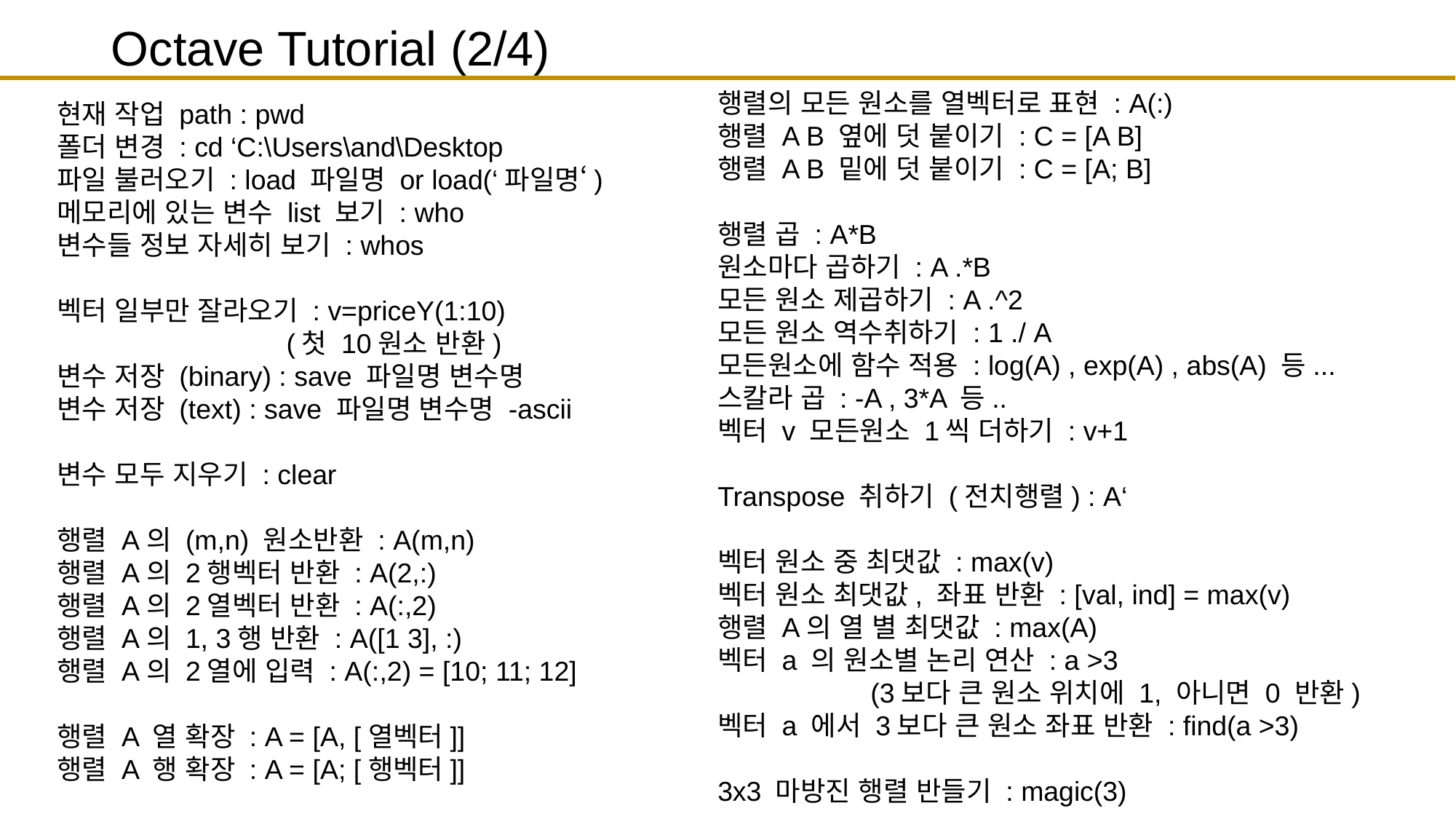

# Octave Tutorial (2/4)
행렬의 모든 원소를 열벡터로 표현 : A(:)
행렬 A B 옆에 덧 붙이기 : C = [A B]
행렬 A B 밑에 덧 붙이기 : C = [A; B]

행렬 곱 : A*B
원소마다 곱하기 : A .*B
모든 원소 제곱하기 : A .^2
모든 원소 역수취하기 : 1 ./ A
모든원소에 함수 적용 : log(A) , exp(A) , abs(A) 등...
스칼라 곱 : -A , 3*A 등..
벡터 v 모든원소 1씩 더하기 : v+1

Transpose 취하기 (전치행렬) : A‘

벡터 원소 중 최댓값 : max(v)
벡터 원소 최댓값, 좌표 반환 : [val, ind] = max(v)
행렬 A의 열 별 최댓값 : max(A)
벡터 a 의 원소별 논리 연산 : a >3
                    (3보다 큰 원소 위치에 1, 아니면 0 반환)
벡터 a 에서 3보다 큰 원소 좌표 반환 : find(a >3)

3x3 마방진 행렬 반들기 : magic(3)
현재 작업 path : pwd
폴더 변경 : cd ‘C:\Users\and\Desktop
파일 불러오기 : load 파일명 or load(‘파일명‘)
메모리에 있는 변수 list 보기 : who
변수들 정보 자세히 보기 : whos

벡터 일부만 잘라오기 : v=priceY(1:10)
                              (첫 10원소 반환)
변수 저장 (binary) : save 파일명 변수명
변수 저장 (text) : save 파일명 변수명 -ascii

변수 모두 지우기 : clear

행렬 A의 (m,n) 원소반환 : A(m,n)
행렬 A의 2행벡터 반환 : A(2,:)
행렬 A의 2열벡터 반환 : A(:,2)
행렬 A의 1, 3행 반환 : A([1 3], :)
행렬 A의 2열에 입력 : A(:,2) = [10; 11; 12]

행렬 A 열 확장 : A = [A, [열벡터]]
행렬 A 행 확장 : A = [A; [행벡터]]